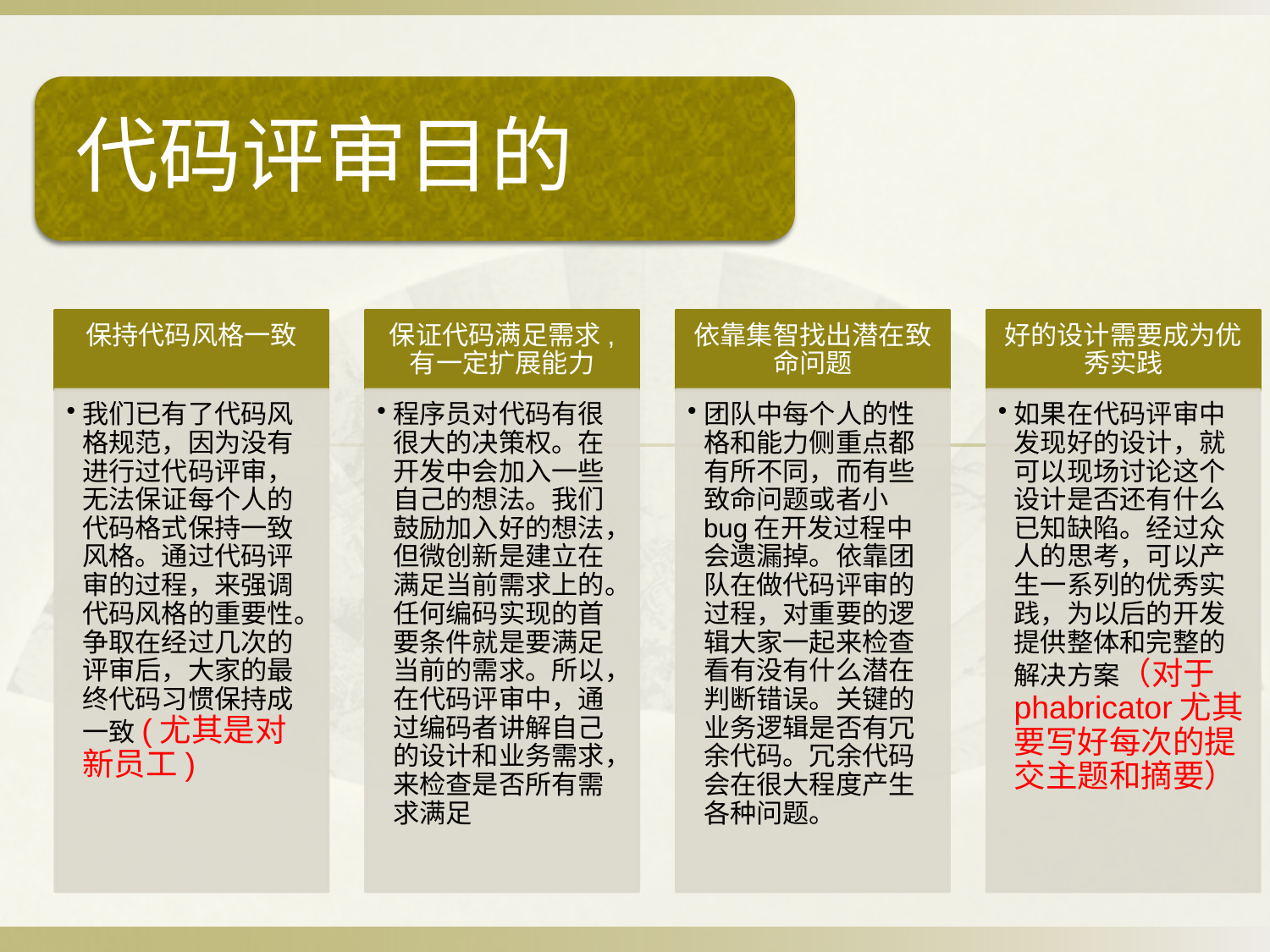

代码评审目的
保持代码风格一致
我们已有了代码风格规范，因为没有进行过代码评审，无法保证每个人的代码格式保持一致风格。通过代码评审的过程，来强调代码风格的重要性。争取在经过几次的评审后，大家的最终代码习惯保持成一致(尤其是对新员工)
保证代码满足需求, 有一定扩展能力
程序员对代码有很很大的决策权。在开发中会加入一些自己的想法。我们鼓励加入好的想法，但微创新是建立在满足当前需求上的。任何编码实现的首要条件就是要满足当前的需求。所以，在代码评审中，通过编码者讲解自己的设计和业务需求，来检查是否所有需求满足
依靠集智找出潜在致命问题
团队中每个人的性格和能力侧重点都有所不同，而有些致命问题或者小bug在开发过程中会遗漏掉。依靠团队在做代码评审的过程，对重要的逻辑大家一起来检查看有没有什么潜在判断错误。关键的业务逻辑是否有冗余代码。冗余代码会在很大程度产生各种问题。
好的设计需要成为优秀实践
如果在代码评审中发现好的设计，就可以现场讨论这个设计是否还有什么已知缺陷。经过众人的思考，可以产生一系列的优秀实践，为以后的开发提供整体和完整的解决方案（对于phabricator尤其要写好每次的提交主题和摘要）